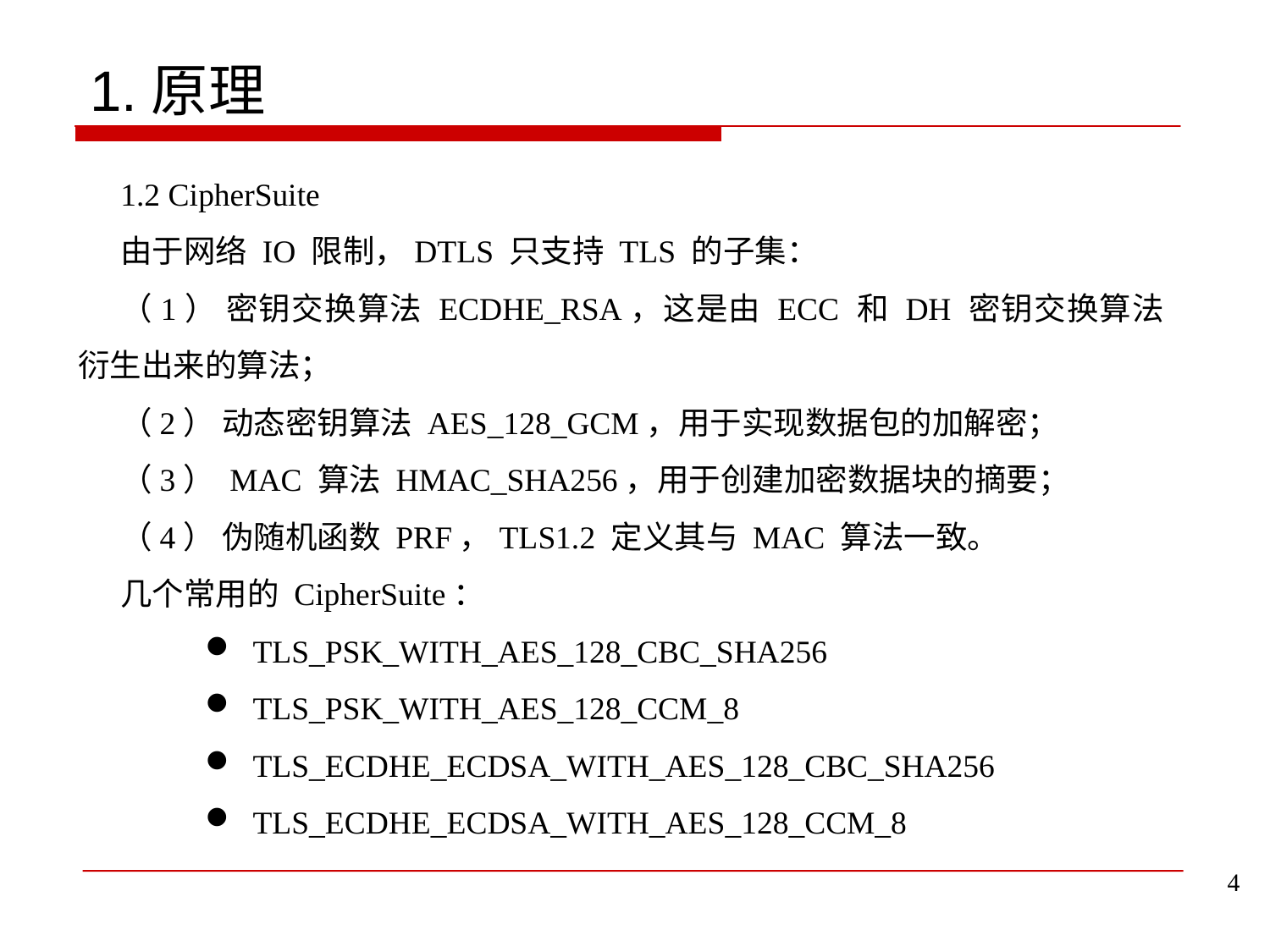

# 1.原理

1.2 CipherSuite
由于网络 IO 限制，DTLS 只支持 TLS 的子集：
（1） 密钥交换算法 ECDHE_RSA，这是由 ECC 和 DH 密钥交换算法衍生出来的算法；
（2） 动态密钥算法 AES_128_GCM，用于实现数据包的加解密；
（3） MAC 算法 HMAC_SHA256，用于创建加密数据块的摘要；
（4） 伪随机函数 PRF，TLS1.2 定义其与 MAC 算法一致。
几个常用的 CipherSuite：
TLS_PSK_WITH_AES_128_CBC_SHA256
TLS_PSK_WITH_AES_128_CCM_8
TLS_ECDHE_ECDSA_WITH_AES_128_CBC_SHA256
TLS_ECDHE_ECDSA_WITH_AES_128_CCM_8

4